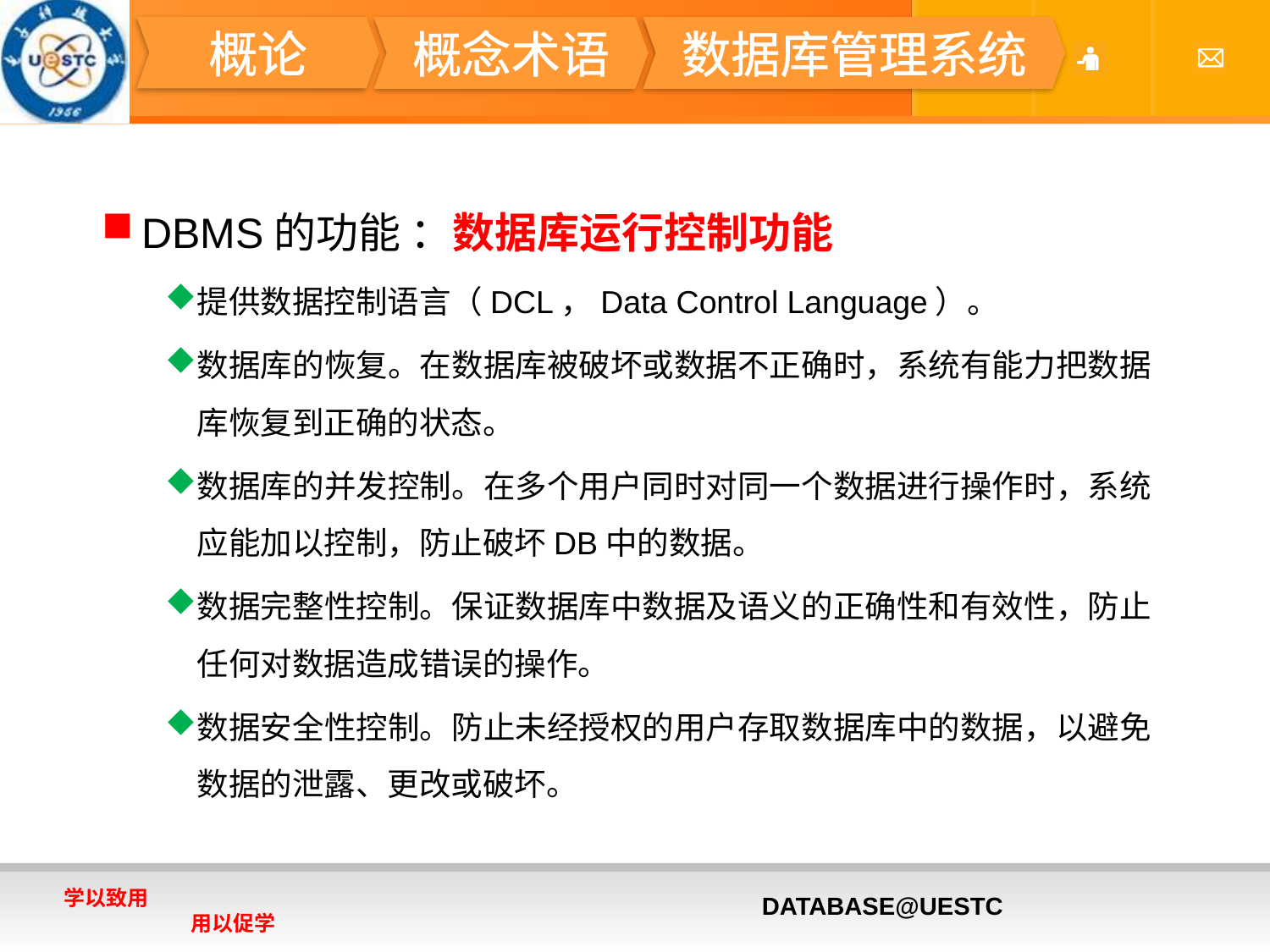

#
概论
概念术语
数据库管理系统
DBMS的功能 ：数据库运行控制功能
提供数据控制语言（DCL，Data Control Language）。
数据库的恢复。在数据库被破坏或数据不正确时，系统有能力把数据库恢复到正确的状态。
数据库的并发控制。在多个用户同时对同一个数据进行操作时，系统应能加以控制，防止破坏DB中的数据。
数据完整性控制。保证数据库中数据及语义的正确性和有效性，防止任何对数据造成错误的操作。
数据安全性控制。防止未经授权的用户存取数据库中的数据，以避免数据的泄露、更改或破坏。